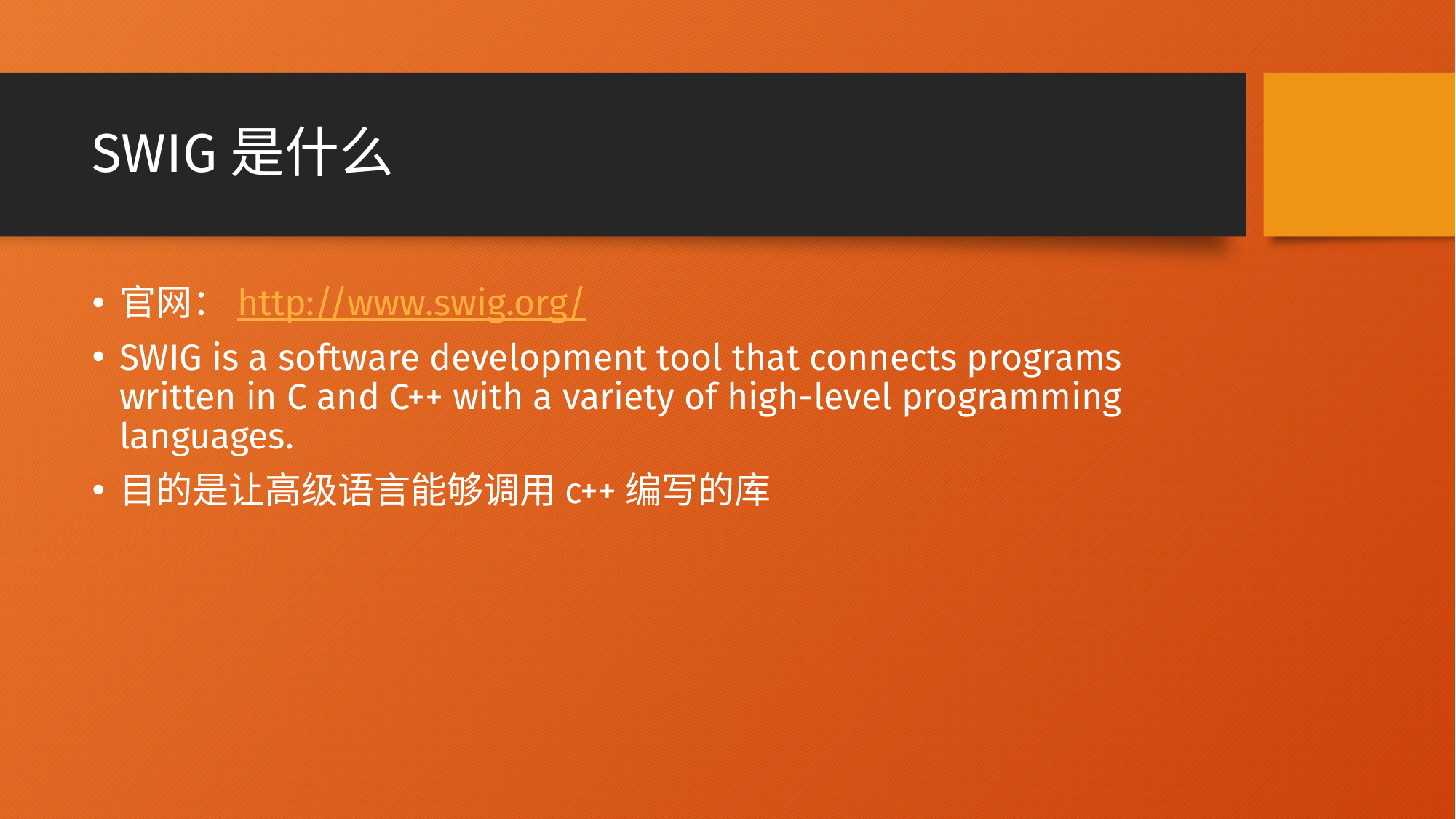

# SWIG是什么
官网：http://www.swig.org/
SWIG is a software development tool that connects programs written in C and C++ with a variety of high-level programming languages.
目的是让高级语言能够调用c++编写的库